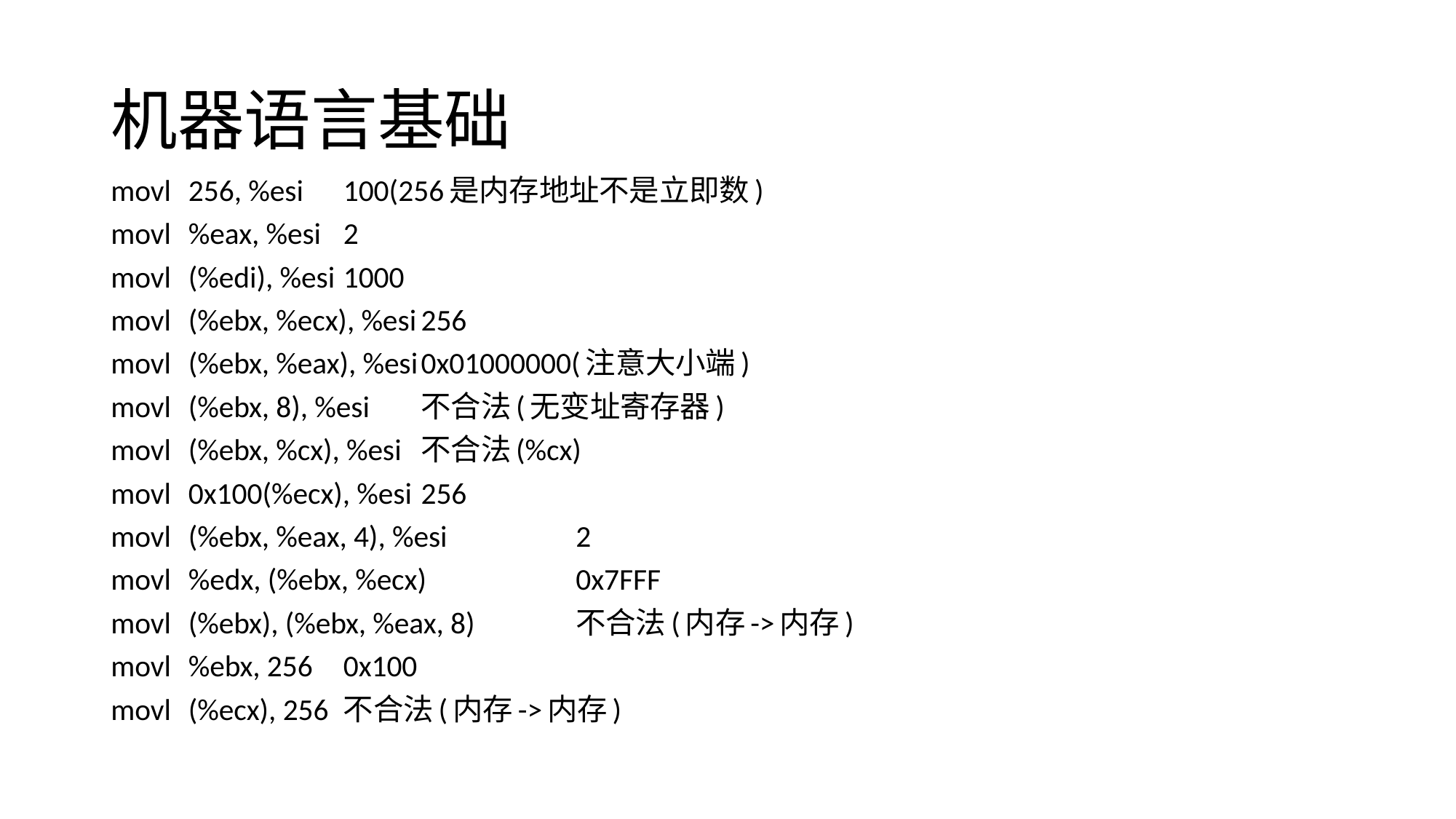

# 机器语言基础
movl	256, %esi			100(256是内存地址不是立即数)
movl	%eax, %esi			2
movl	(%edi), %esi			1000
movl	(%ebx, %ecx), %esi		256
movl	(%ebx, %eax), %esi		0x01000000(注意大小端)
movl	(%ebx, 8), %esi			不合法(无变址寄存器)
movl	(%ebx, %cx), %esi		不合法(%cx)
movl	0x100(%ecx), %esi		256
movl	(%ebx, %eax, 4), %esi		2
movl	%edx, (%ebx, %ecx)		0x7FFF
movl	(%ebx), (%ebx, %eax, 8)		不合法(内存->内存)
movl	%ebx, 256			0x100
movl	(%ecx), 256			不合法(内存->内存)